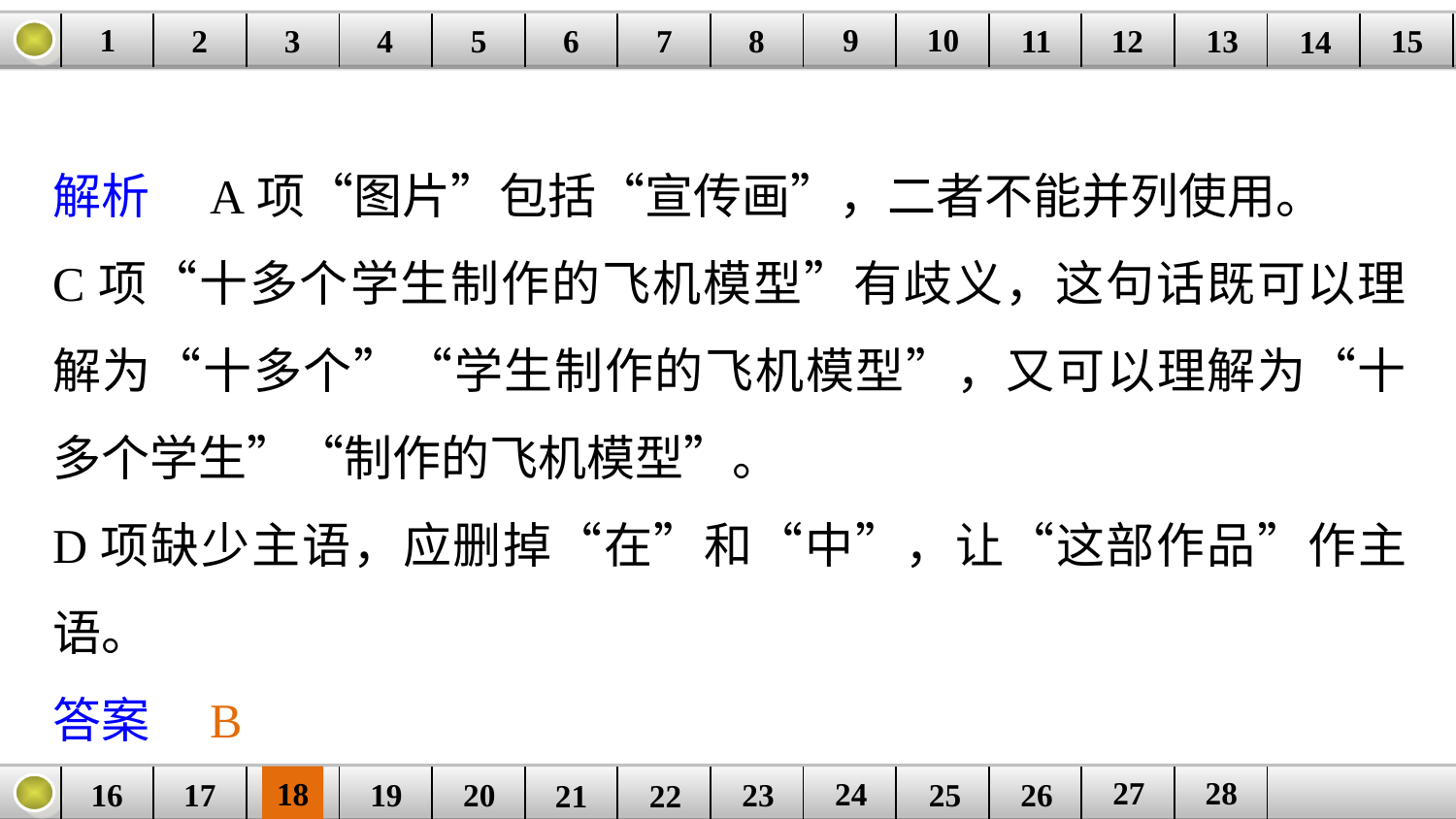

9
10
1
3
4
5
6
8
11
2
12
15
|  |  |  |  |  |  |  |  |  |  |  |  |  |  |  |
| --- | --- | --- | --- | --- | --- | --- | --- | --- | --- | --- | --- | --- | --- | --- |
7
13
14

解析　A项“图片”包括“宣传画”，二者不能并列使用。
C项“十多个学生制作的飞机模型”有歧义，这句话既可以理解为“十多个”“学生制作的飞机模型”，又可以理解为“十多个学生”“制作的飞机模型”。
D项缺少主语，应删掉“在”和“中”，让“这部作品”作主语。
答案　B

27
28
18
24
16
25
26
|  |  |  |  |  |  |  |  |  |  |  |  |  |
| --- | --- | --- | --- | --- | --- | --- | --- | --- | --- | --- | --- | --- |
23
17
19
20
21
22